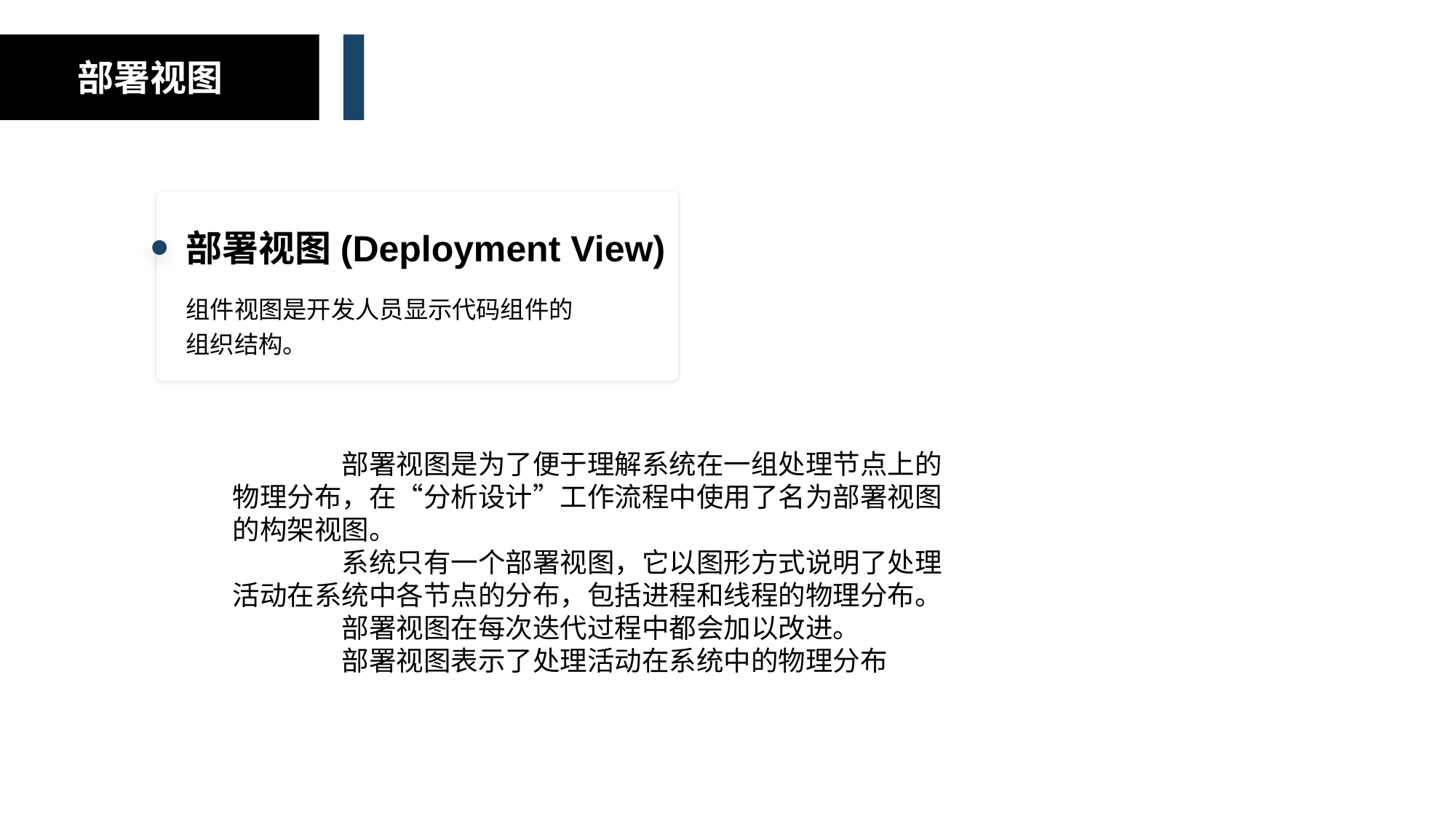

部署视图

部署视图(Deployment View)
组件视图是开发人员显示代码组件的组织结构。

	部署视图是为了便于理解系统在一组处理节点上的物理分布，在“分析设计”工作流程中使用了名为部署视图的构架视图。
	系统只有一个部署视图，它以图形方式说明了处理活动在系统中各节点的分布，包括进程和线程的物理分布。
	部署视图在每次迭代过程中都会加以改进。
	部署视图表示了处理活动在系统中的物理分布